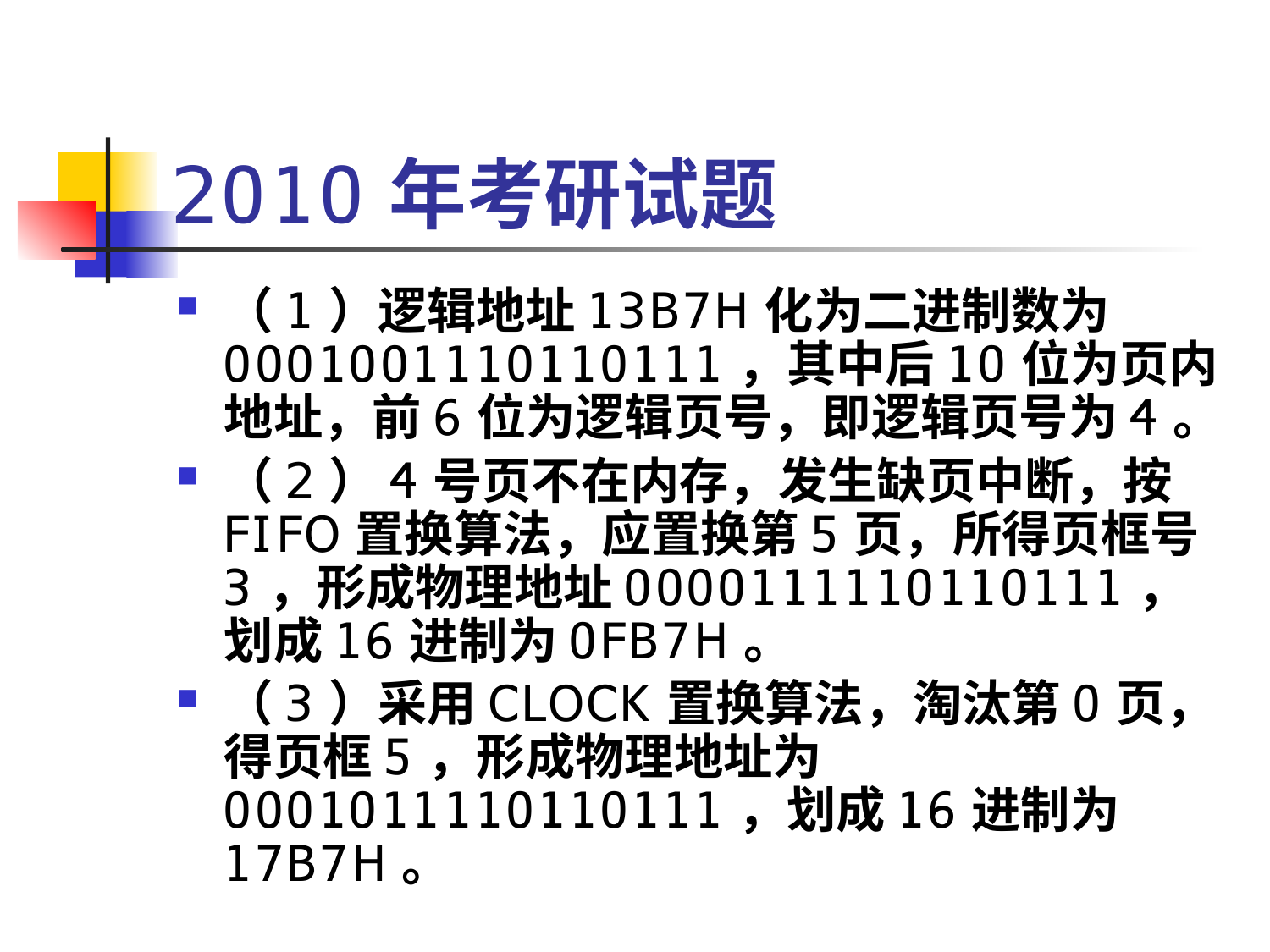

# 2010年考研试题
（1）逻辑地址13B7H化为二进制数为0001001110110111，其中后10位为页内地址，前6位为逻辑页号，即逻辑页号为4。
（2）4号页不在内存，发生缺页中断，按FIFO置换算法，应置换第5页，所得页框号3，形成物理地址0000111110110111，划成16进制为0FB7H。
（3）采用CLOCK置换算法，淘汰第0页，得页框5，形成物理地址为0001011110110111，划成16进制为17B7H。